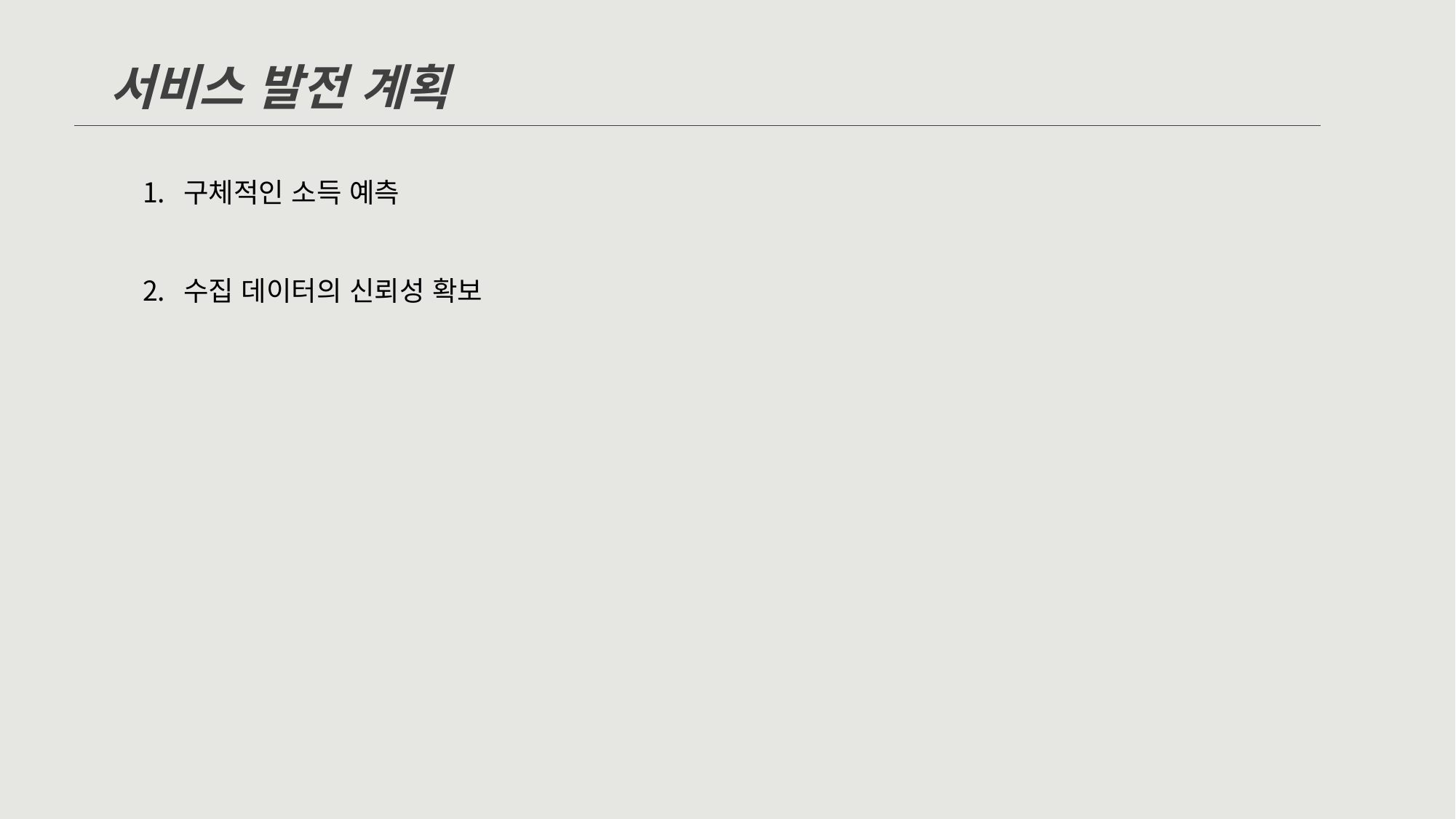

서비스 발전 계획

구체적인 소득 예측

수집 데이터의 신뢰성 확보